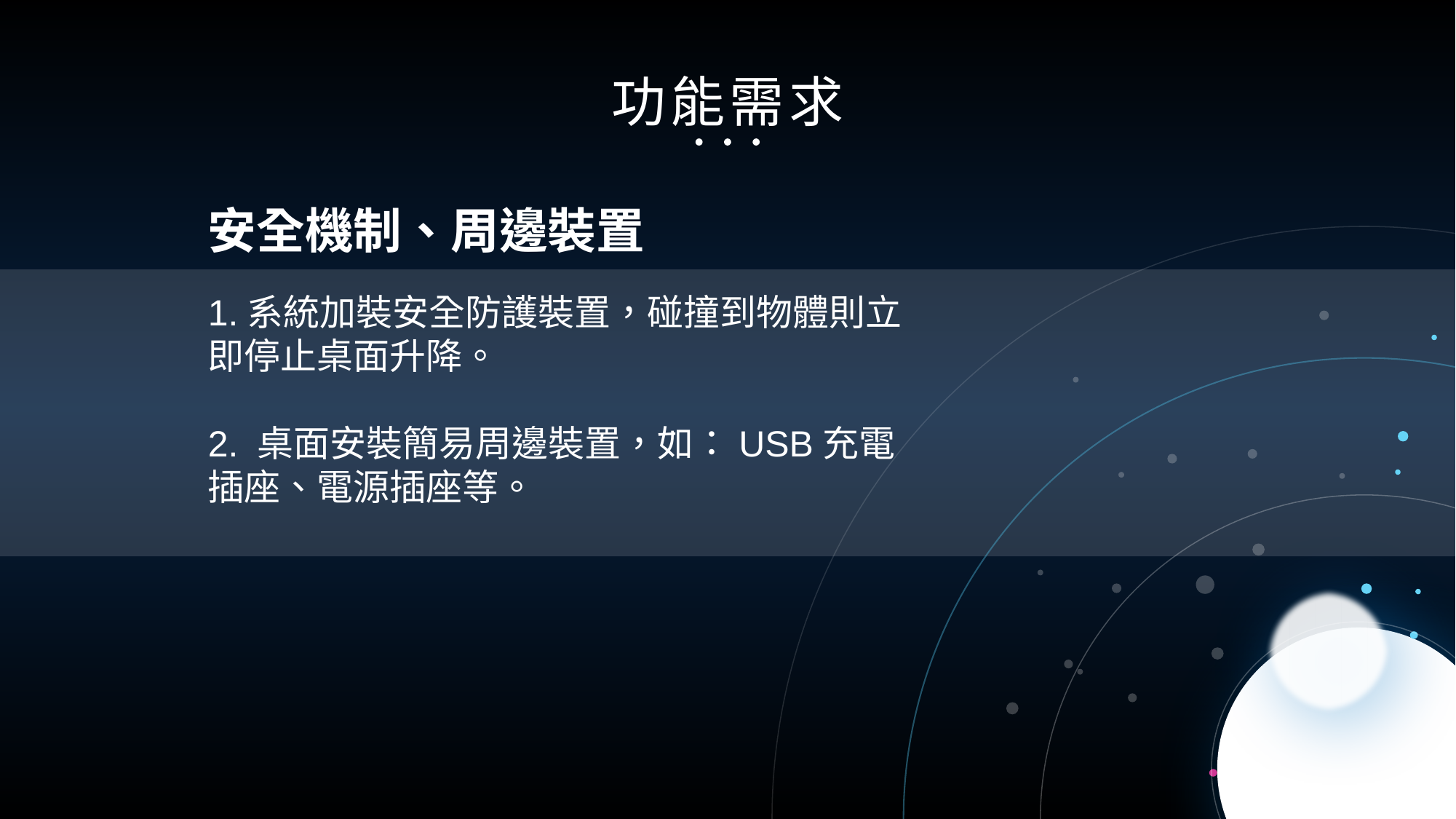

功能需求

安全機制、周邊裝置

1.系統加裝安全防護裝置，碰撞到物體則立即停止桌面升降。

2. 桌面安裝簡易周邊裝置，如：USB充電插座、電源插座等。